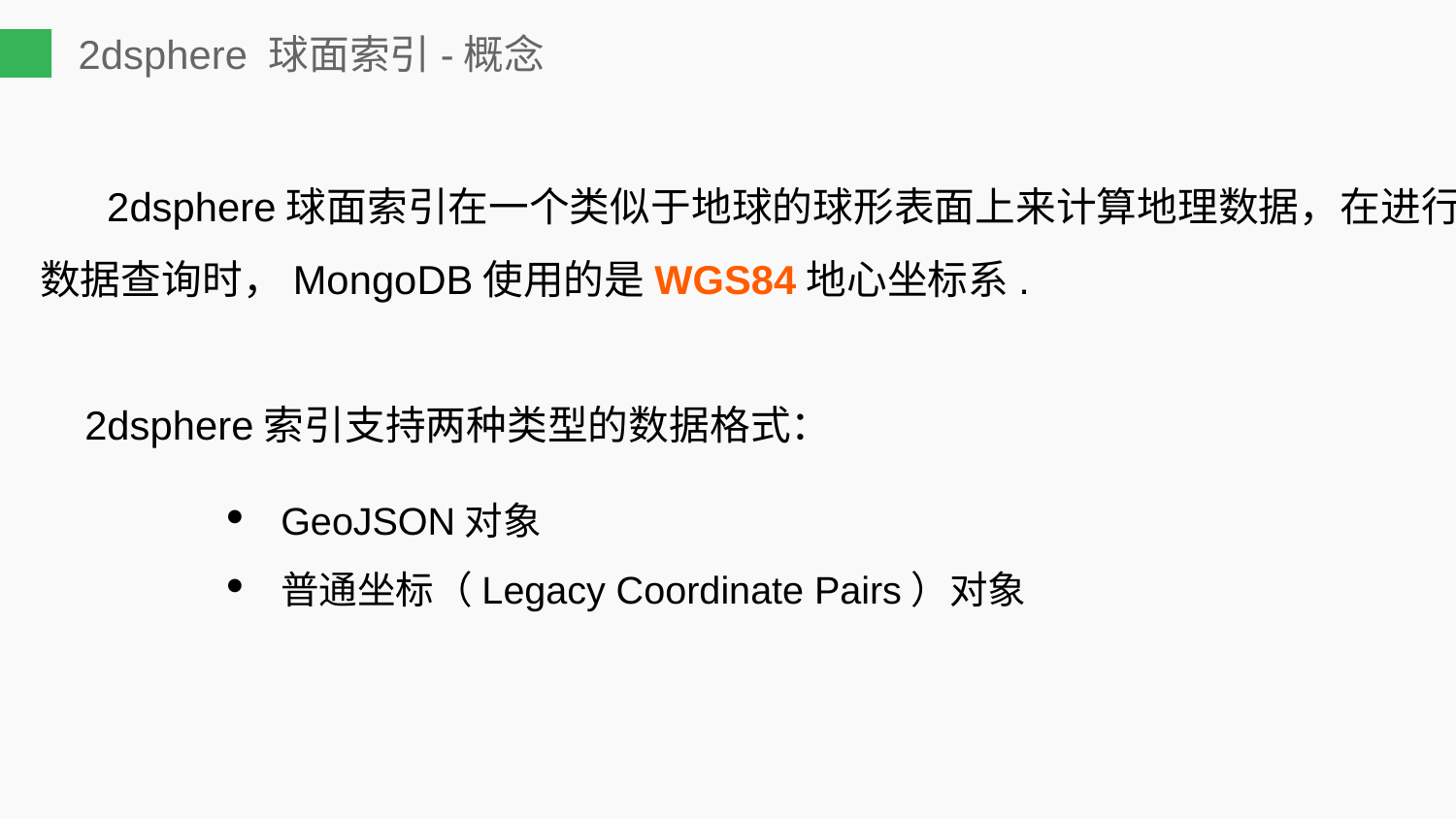

# 2dsphere 球面索引-概念
      2dsphere球面索引在一个类似于地球的球形表面上来计算地理数据，在进行数据查询时，MongoDB使用的是WGS84地心坐标系.

    2dsphere索引支持两种类型的数据格式：

GeoJSON对象
普通坐标（Legacy Coordinate Pairs）对象